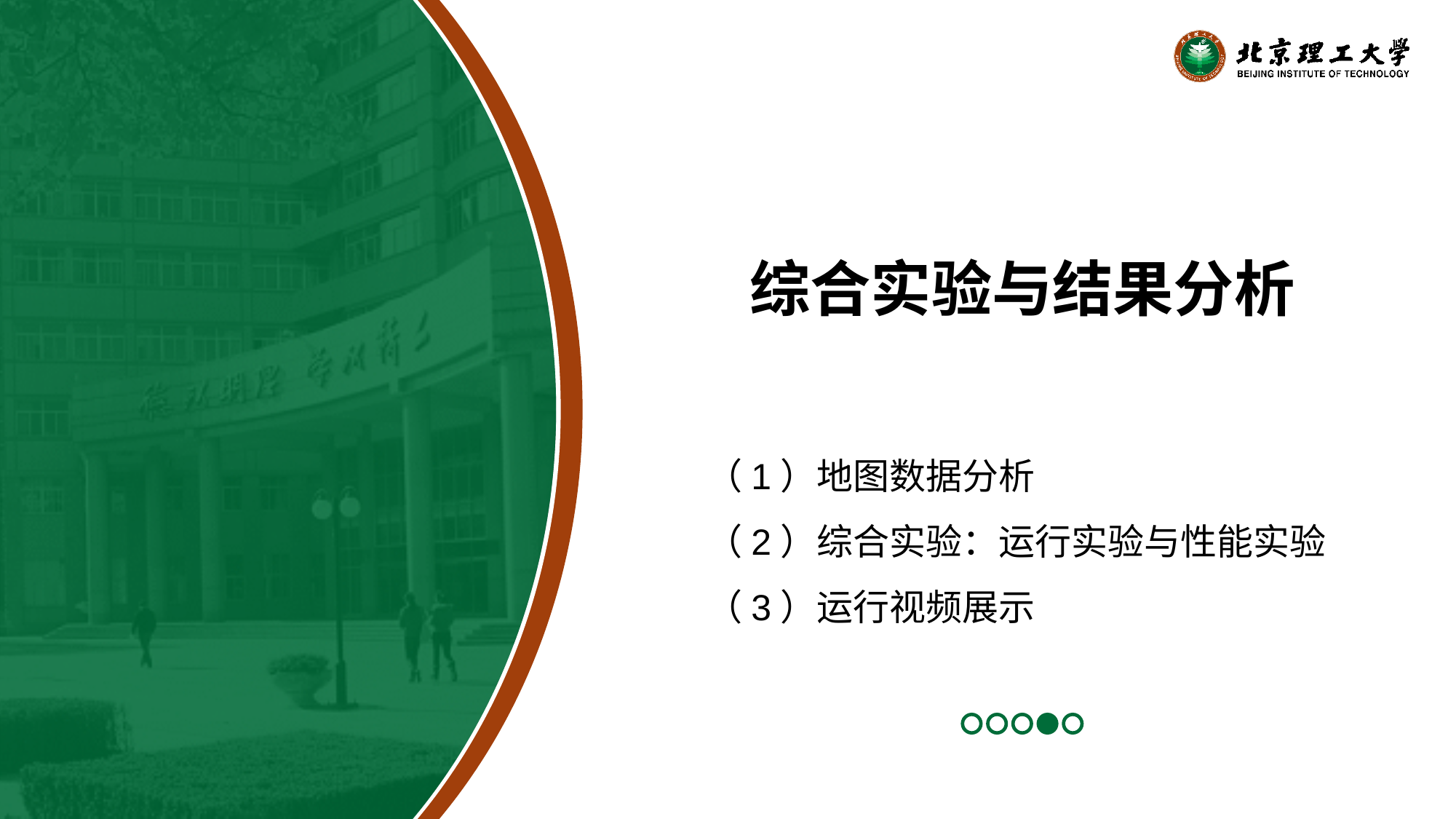

综合实验与结果分析
（1）地图数据分析
（2）综合实验：运行实验与性能实验
（3）运行视频展示